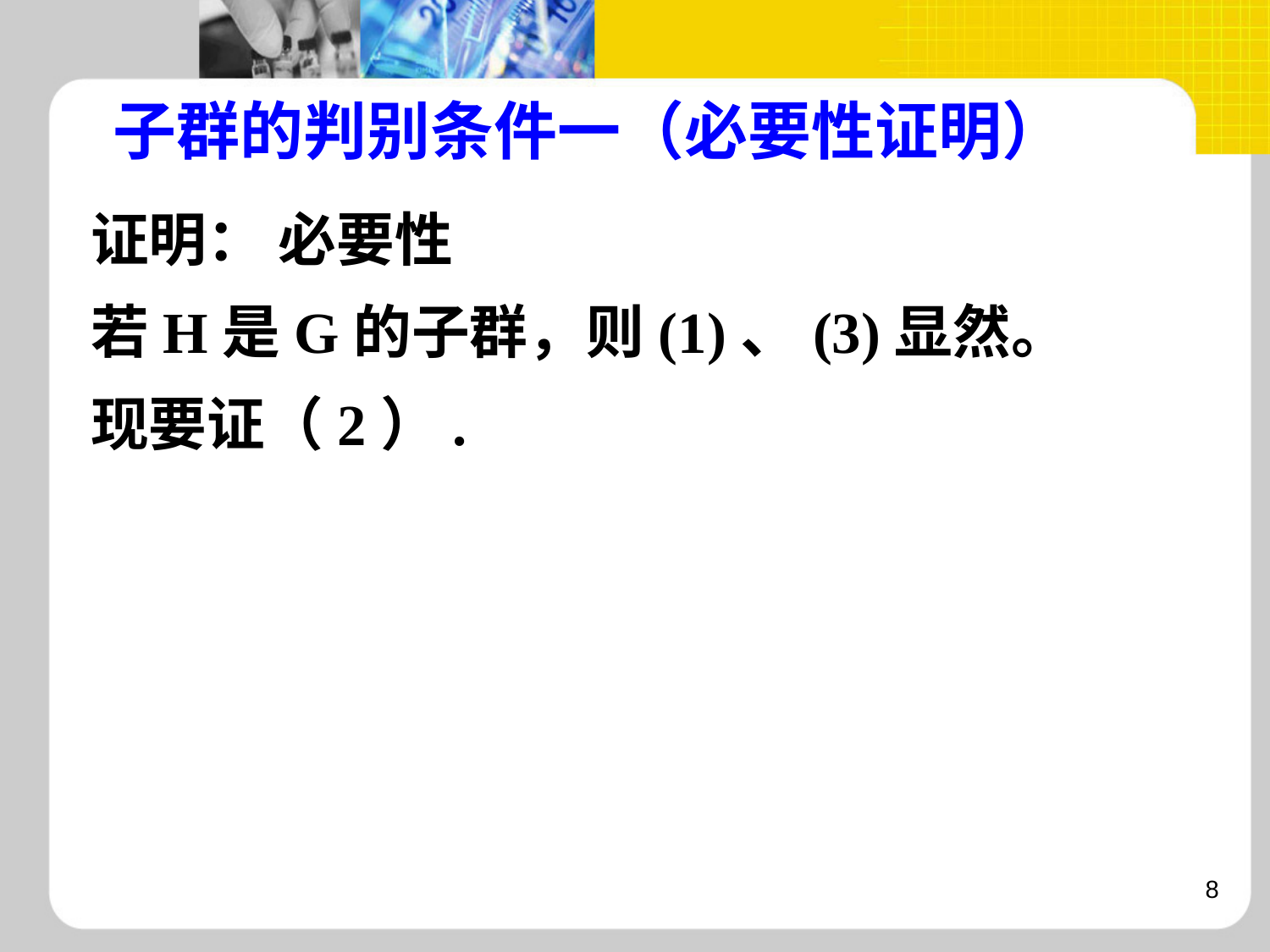

# 子群的判别条件一（必要性证明）
证明： 必要性
若H是G的子群，则(1)、(3)显然。
现要证（2）.
8